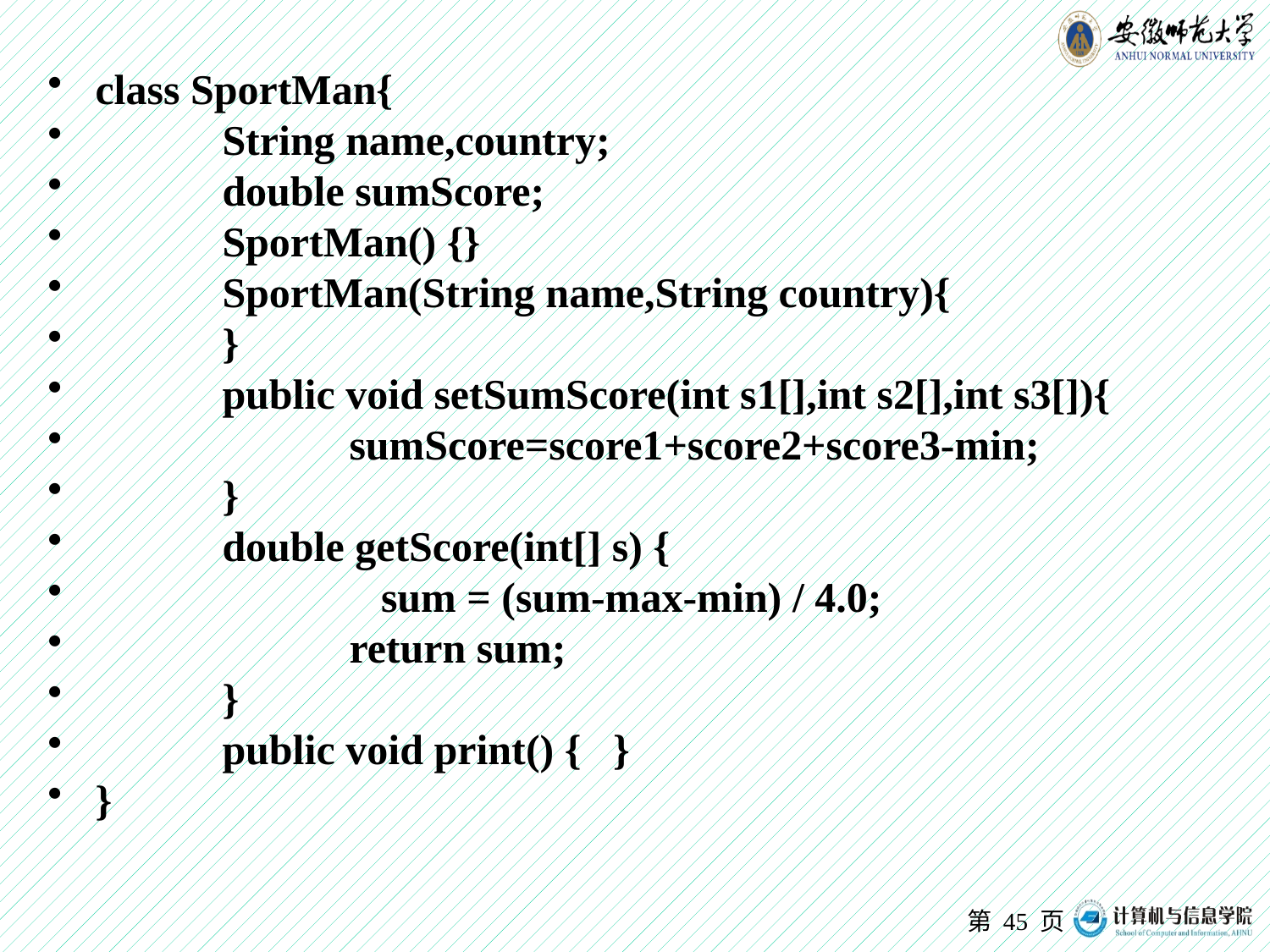

class SportMan{
	String name,country;
	double sumScore;
	SportMan() {}
	SportMan(String name,String country){
	}
	public void setSumScore(int s1[],int s2[],int s3[]){
		sumScore=score1+score2+score3-min;
	}
	double getScore(int[] s) {
 	               sum = (sum-max-min) / 4.0;
		return sum;
	}
	public void print() {   }
}
第 45 页